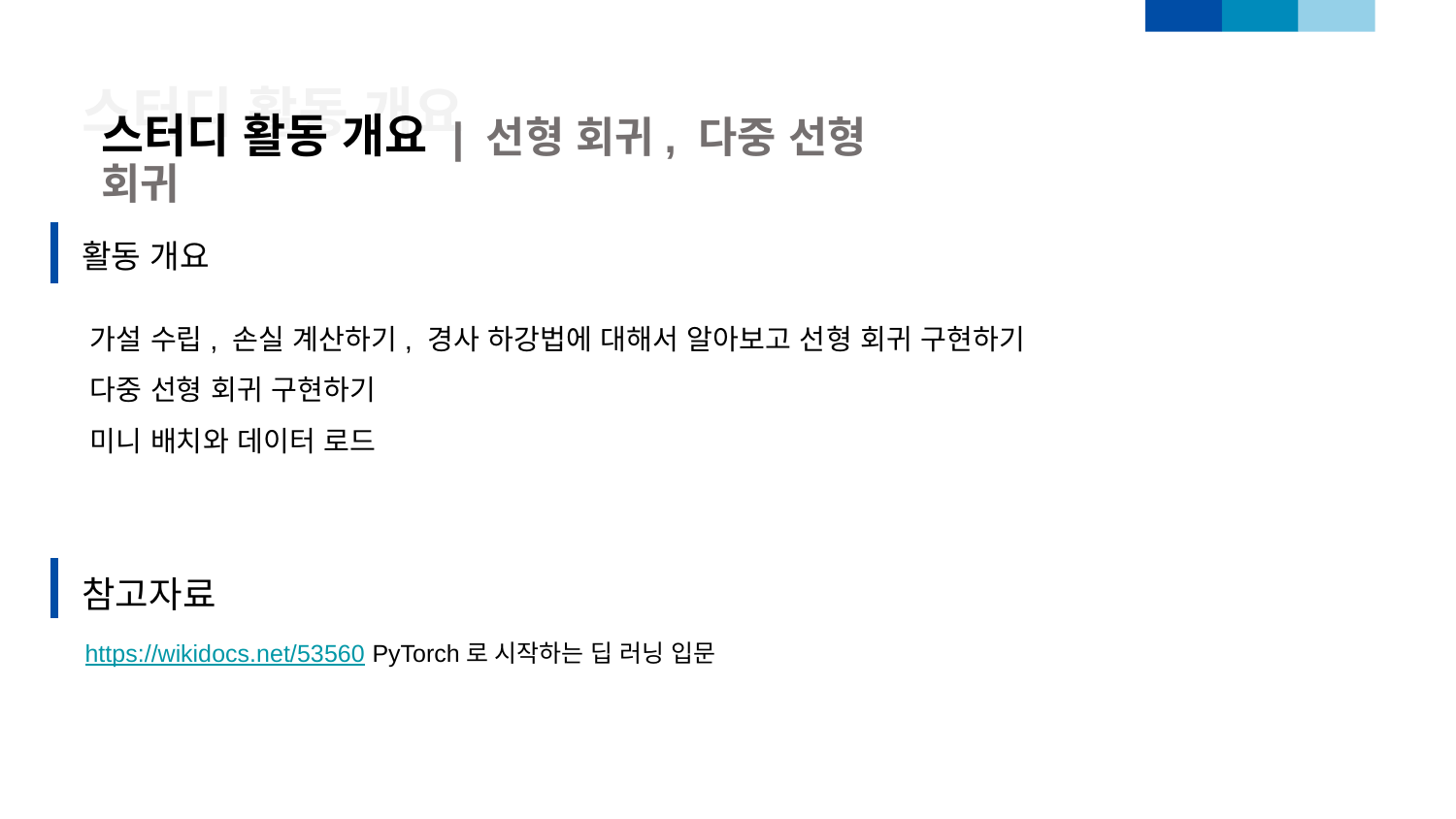

스터디 활동 개요
스터디 활동 개요 | 선형 회귀, 다중 선형 회귀

활동 개요
가설 수립, 손실 계산하기, 경사 하강법에 대해서 알아보고 선형 회귀 구현하기
다중 선형 회귀 구현하기
미니 배치와 데이터 로드

참고자료
https://wikidocs.net/53560 PyTorch로 시작하는 딥 러닝 입문